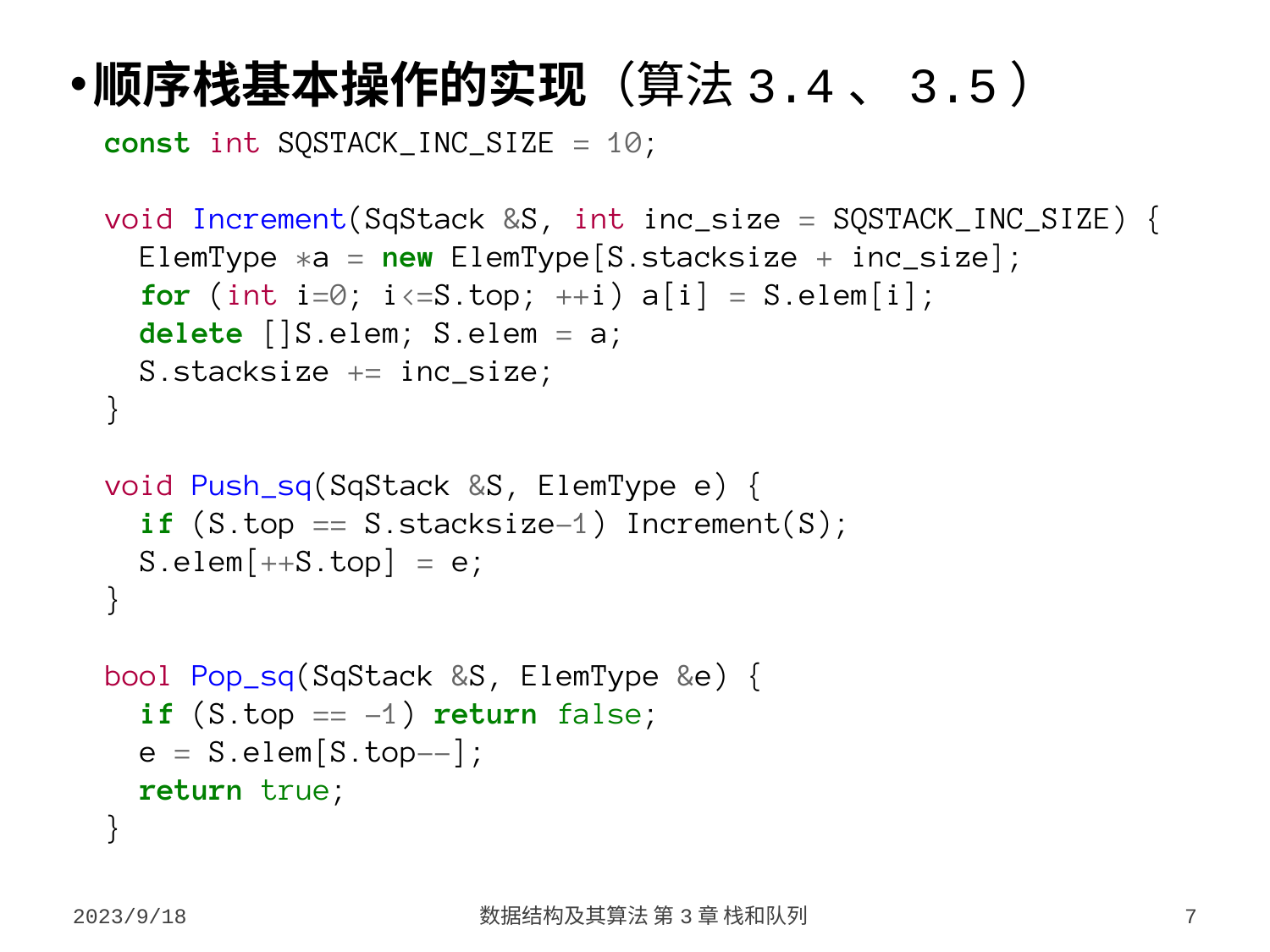

顺序栈基本操作的实现（算法3.4、3.5）
const int SQSTACK_INC_SIZE = 10;

void Increment(SqStack &S, int inc_size = SQSTACK_INC_SIZE) {
  ElemType *a = new ElemType[S.stacksize + inc_size];
  for (int i=0; i<=S.top; ++i) a[i] = S.elem[i];
  delete []S.elem; S.elem = a;
  S.stacksize += inc_size;
}

void Push_sq(SqStack &S, ElemType e) {
  if (S.top == S.stacksize-1) Increment(S);
  S.elem[++S.top] = e;
}

bool Pop_sq(SqStack &S, ElemType &e) {
  if (S.top == -1) return false;
  e = S.elem[S.top--];
  return true;
}
2023/9/18
数据结构及其算法 第3章 栈和队列
7